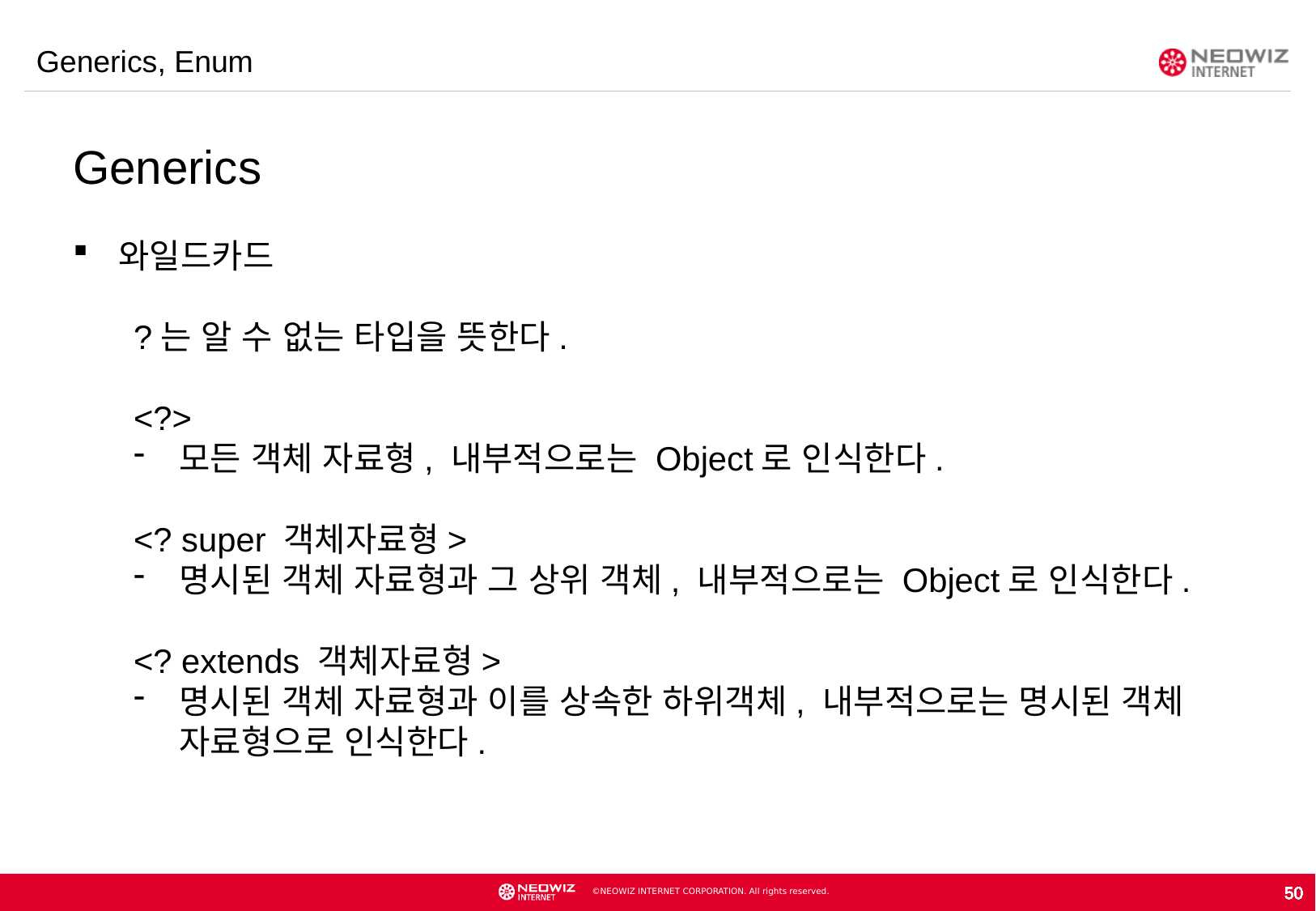

Generics, Enum

Generics

와일드카드

?는 알 수 없는 타입을 뜻한다.

<?>
모든 객체 자료형, 내부적으로는 Object로 인식한다.

<? super 객체자료형>
명시된 객체 자료형과 그 상위 객체, 내부적으로는 Object로 인식한다.

<? extends 객체자료형>
명시된 객체 자료형과 이를 상속한 하위객체, 내부적으로는 명시된 객체 자료형으로 인식한다.

50
50
50
50
50
50
50
50
50
50
50
50
50
50
50
50
50
50
50
50
50
50
50
50
50
50
50
50
50
50